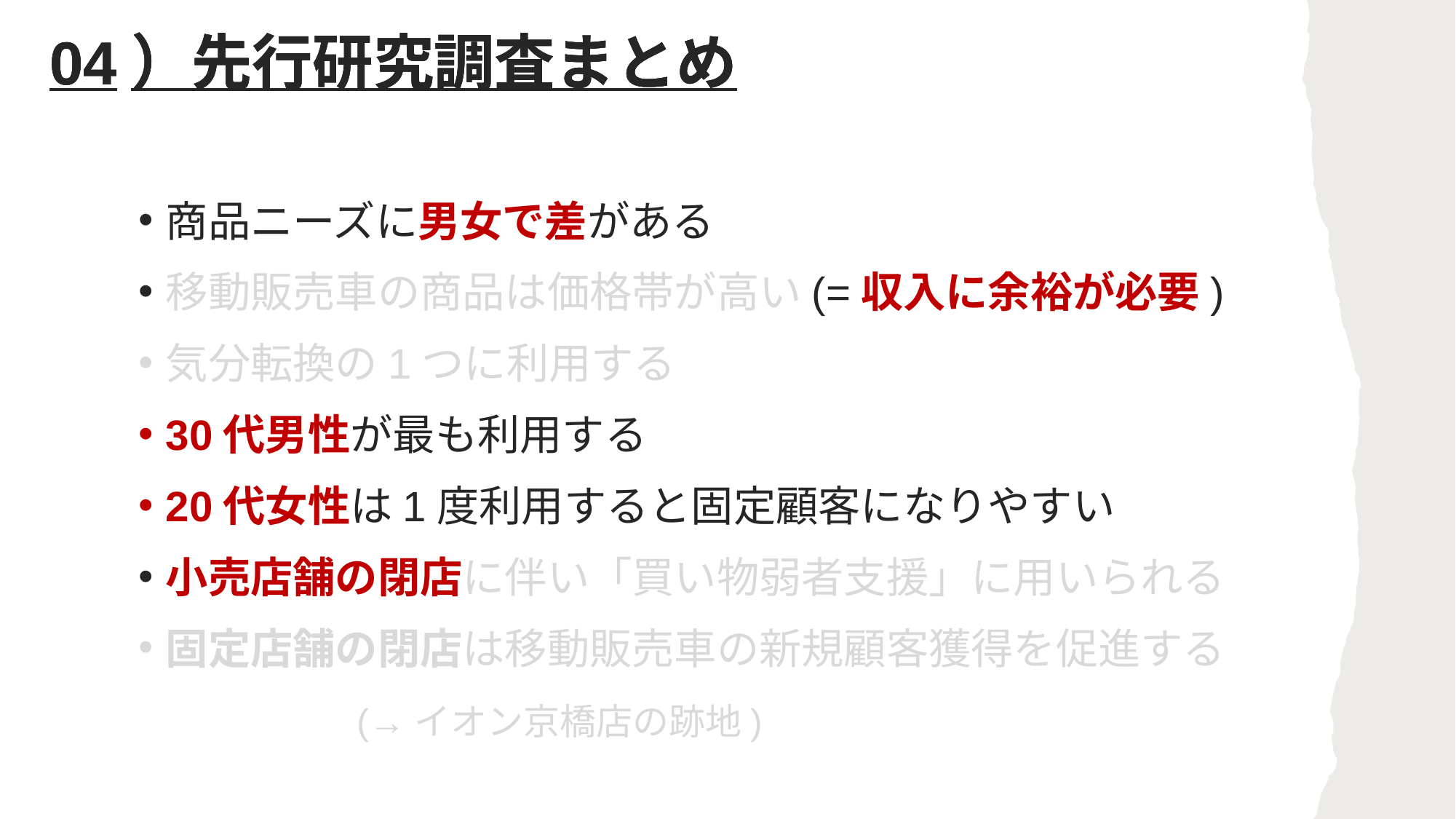

# 04）先行研究調査まとめ
04）先行研究調査まとめ
04）先行研究調査まとめ

商品ニーズに男女で差がある
移動販売車の商品は価格帯が高い(=収入に余裕が必要)
気分転換の1つに利用する
30代男性が最も利用する
20代女性は1度利用すると固定顧客になりやすい
小売店舗の閉店に伴い「買い物弱者支援」に用いられる
固定店舗の閉店は移動販売車の新規顧客獲得を促進する
		(→イオン京橋店の跡地)